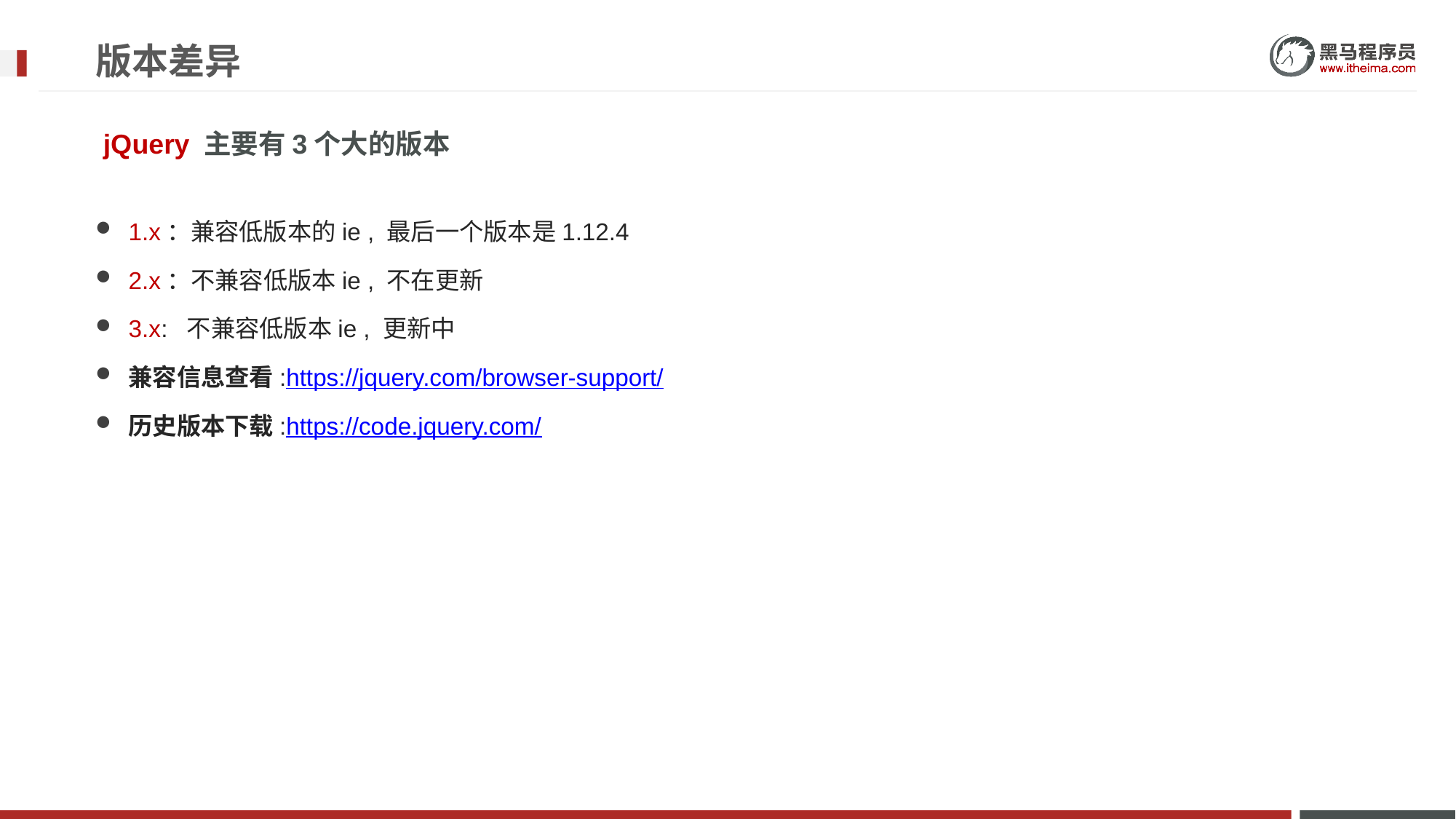

# 版本差异
 jQuery 主要有3个大的版本
1.x：兼容低版本的ie , 最后一个版本是1.12.4
2.x：不兼容低版本ie , 不在更新
3.x:  不兼容低版本ie , 更新中

兼容信息查看:https://jquery.com/browser-support/
历史版本下载:https://code.jquery.com/